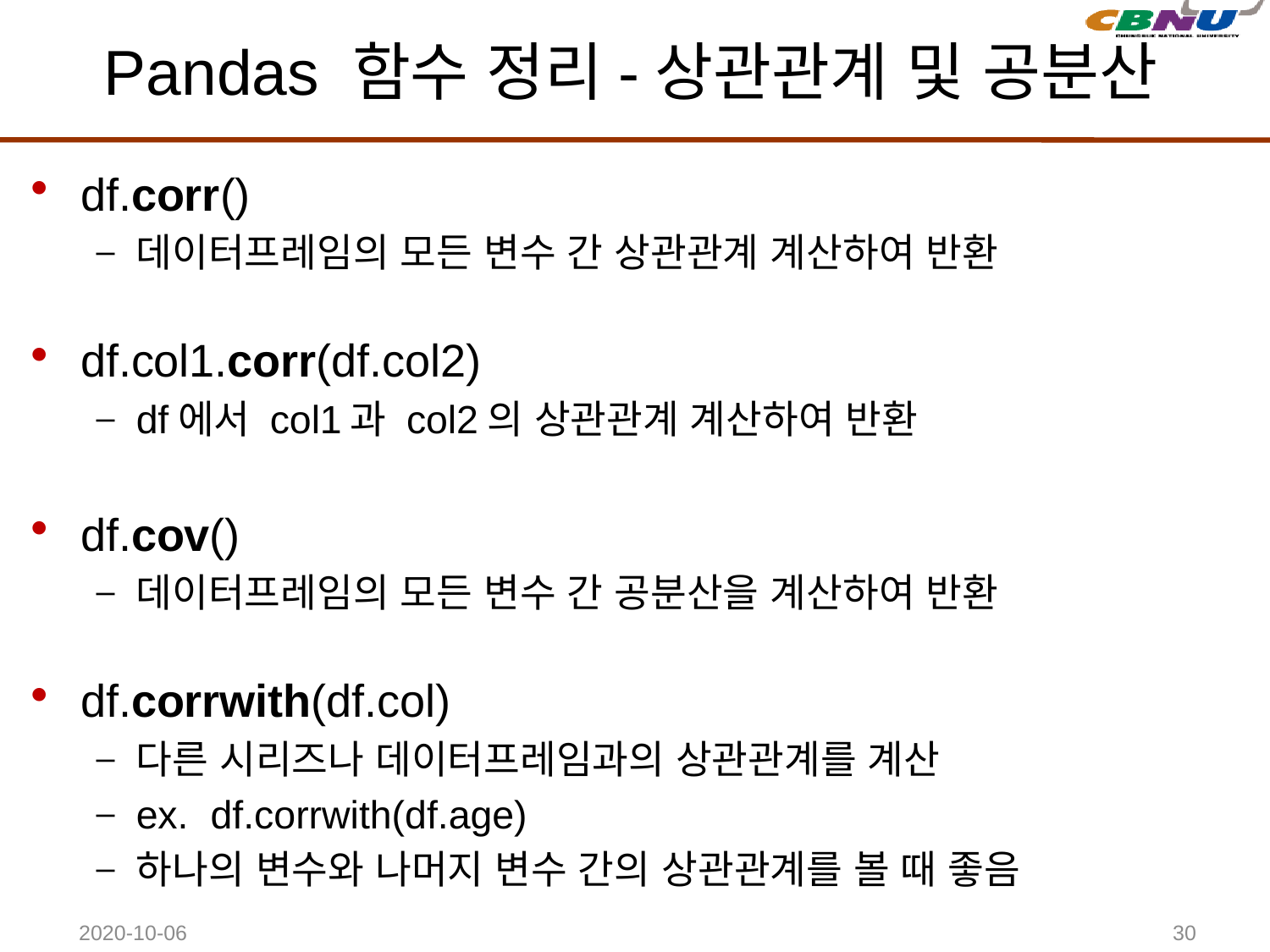

# Pandas 함수 정리-상관관계 및 공분산
df.corr()
데이터프레임의 모든 변수 간 상관관계 계산하여 반환
df.col1.corr(df.col2)
df에서 col1과 col2의 상관관계 계산하여 반환

df.cov()
데이터프레임의 모든 변수 간 공분산을 계산하여 반환
df.corrwith(df.col)
다른 시리즈나 데이터프레임과의 상관관계를 계산
ex.  df.corrwith(df.age)
하나의 변수와 나머지 변수 간의 상관관계를 볼 때 좋음
2020-10-06
30